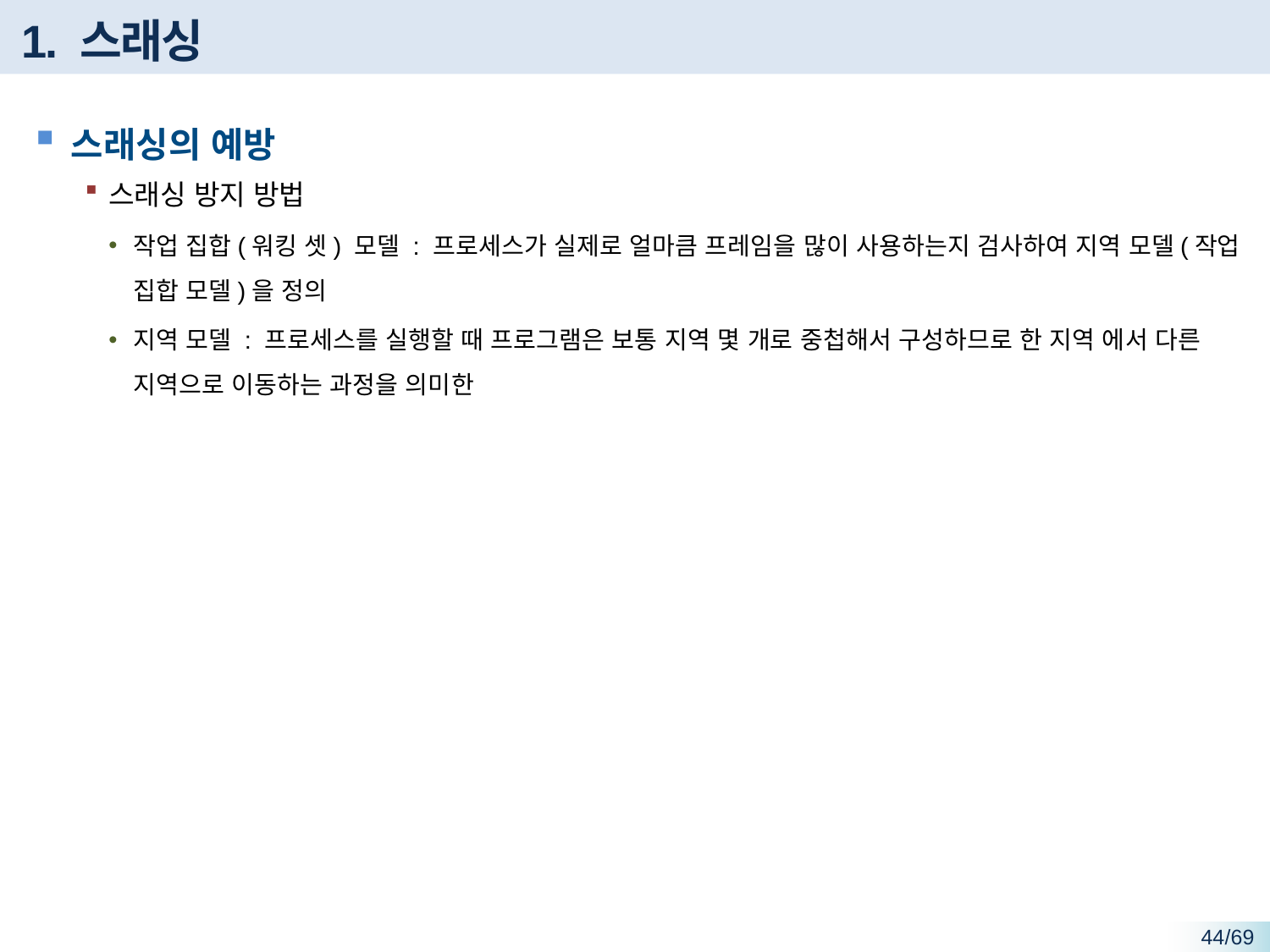

# 1. 스래싱
스래싱의 예방
스래싱 방지 방법
작업 집합(워킹 셋) 모델 : 프로세스가 실제로 얼마큼 프레임을 많이 사용하는지 검사하여 지역 모델(작업 집합 모델)을 정의
지역 모델 : 프로세스를 실행할 때 프로그램은 보통 지역 몇 개로 중첩해서 구성하므로 한 지역 에서 다른 지역으로 이동하는 과정을 의미한